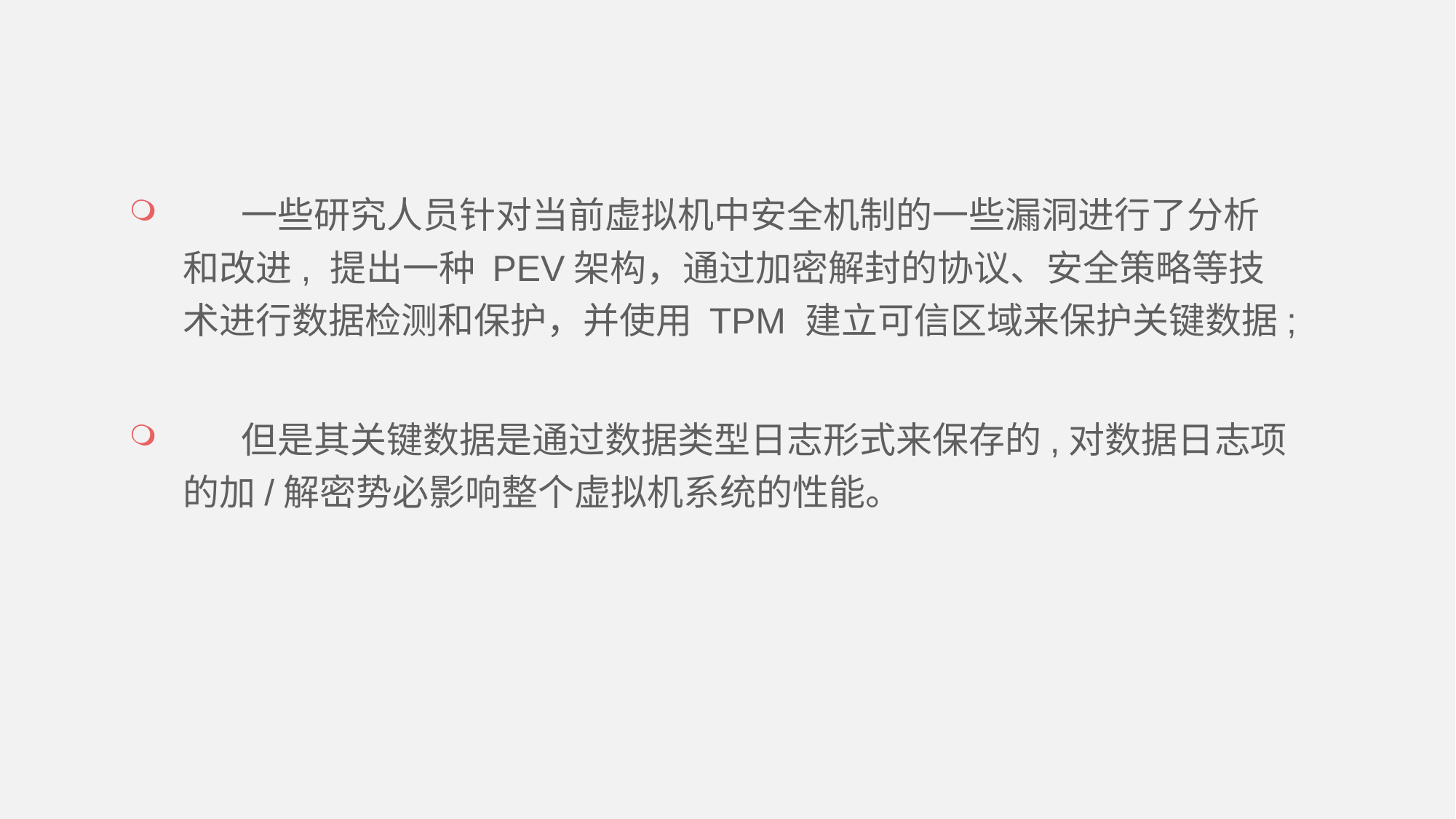

一些研究人员针对当前虚拟机中安全机制的一些漏洞进行了分析和改进, 提出一种 PEV架构，通过加密解封的协议、安全策略等技术进行数据检测和保护，并使用 TPM 建立可信区域来保护关键数据;
      但是其关键数据是通过数据类型日志形式来保存的,对数据日志项的加/解密势必影响整个虚拟机系统的性能。